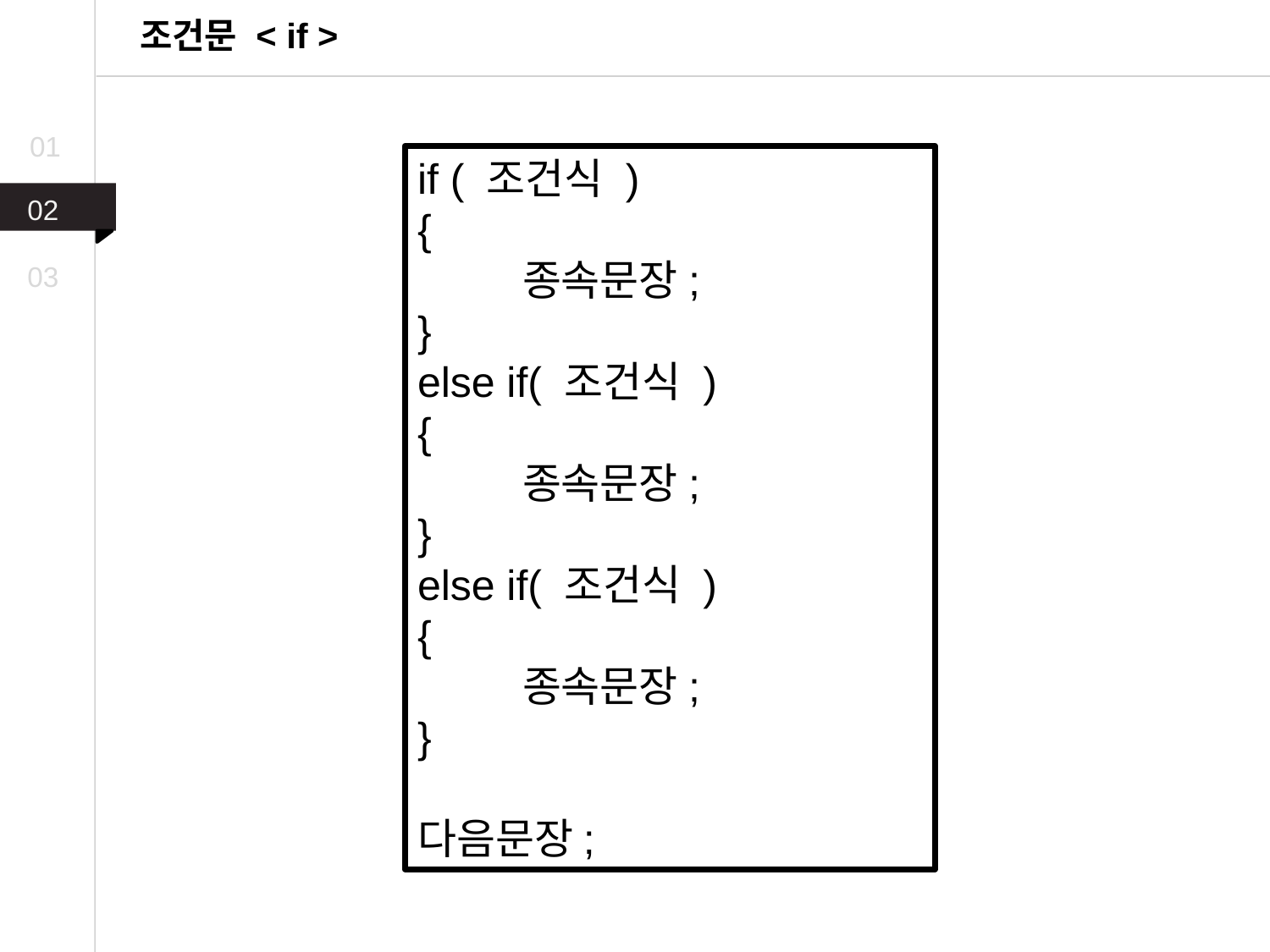

조건문 < if >
01
if ( 조건식 )
{
        종속문장;
}
else if( 조건식 )
{
        종속문장;
}
else if( 조건식 )
{
        종속문장;
}

다음문장;

02

03